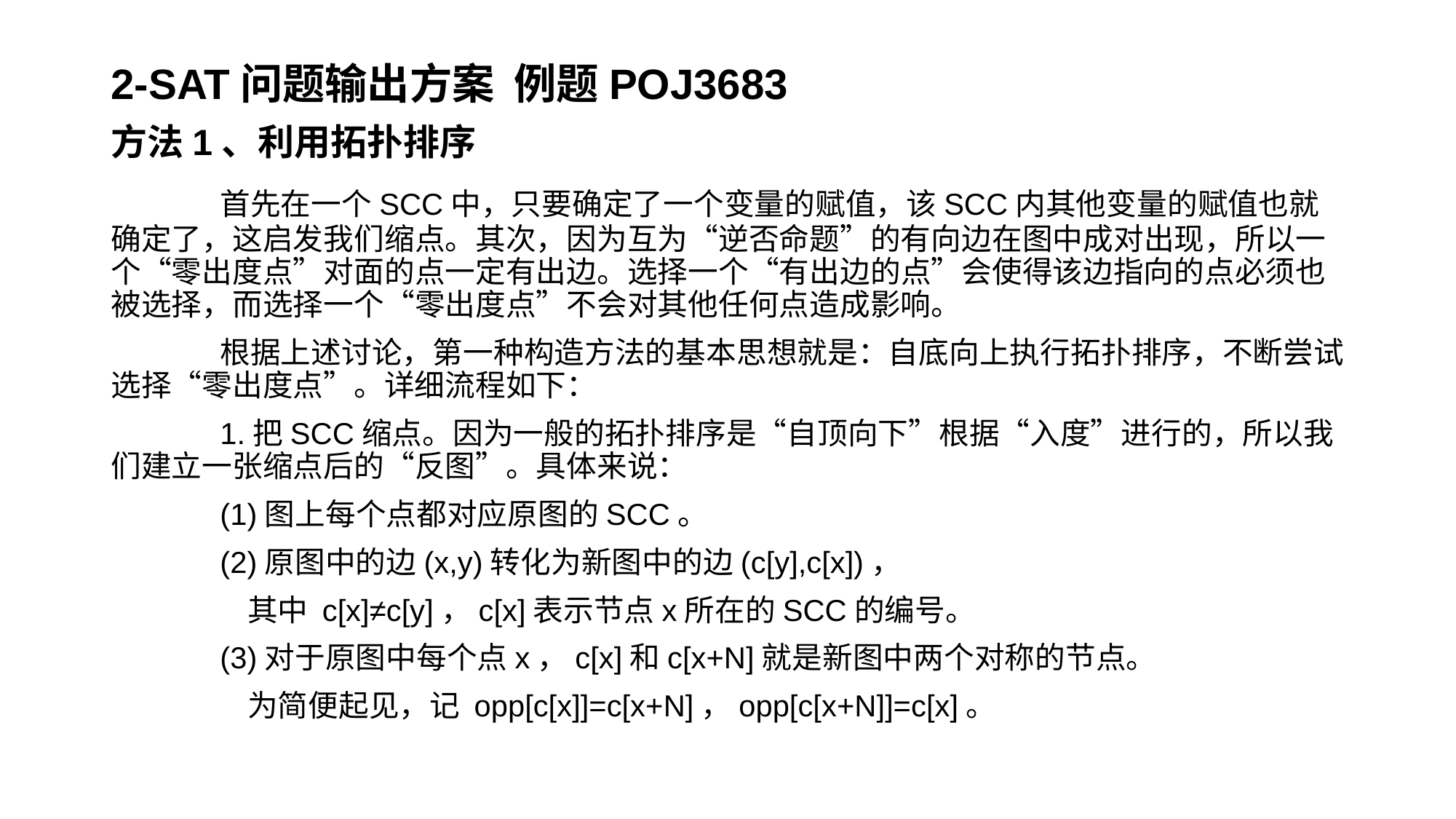

2-SAT问题输出方案  例题POJ3683
方法1、利用拓扑排序
	首先在一个SCC中，只要确定了一个变量的赋值，该SCC内其他变量的赋值也就确定了，这启发我们缩点。其次，因为互为“逆否命题”的有向边在图中成对出现，所以一个“零出度点”对面的点一定有出边。选择一个“有出边的点”会使得该边指向的点必须也被选择，而选择一个“零出度点”不会对其他任何点造成影响。
	根据上述讨论，第一种构造方法的基本思想就是：自底向上执行拓扑排序，不断尝试选择“零出度点”。详细流程如下：
	1.把SCC缩点。因为一般的拓扑排序是“自顶向下”根据“入度”进行的，所以我们建立一张缩点后的“反图”。具体来说：
	(1)图上每个点都对应原图的SCC。
	(2)原图中的边(x,y)转化为新图中的边(c[y],c[x])，
	   其中 c[x]≠c[y]，c[x]表示节点x所在的SCC的编号。
	(3)对于原图中每个点x，c[x]和c[x+N]就是新图中两个对称的节点。
	   为简便起见，记 opp[c[x]]=c[x+N]，opp[c[x+N]]=c[x]。